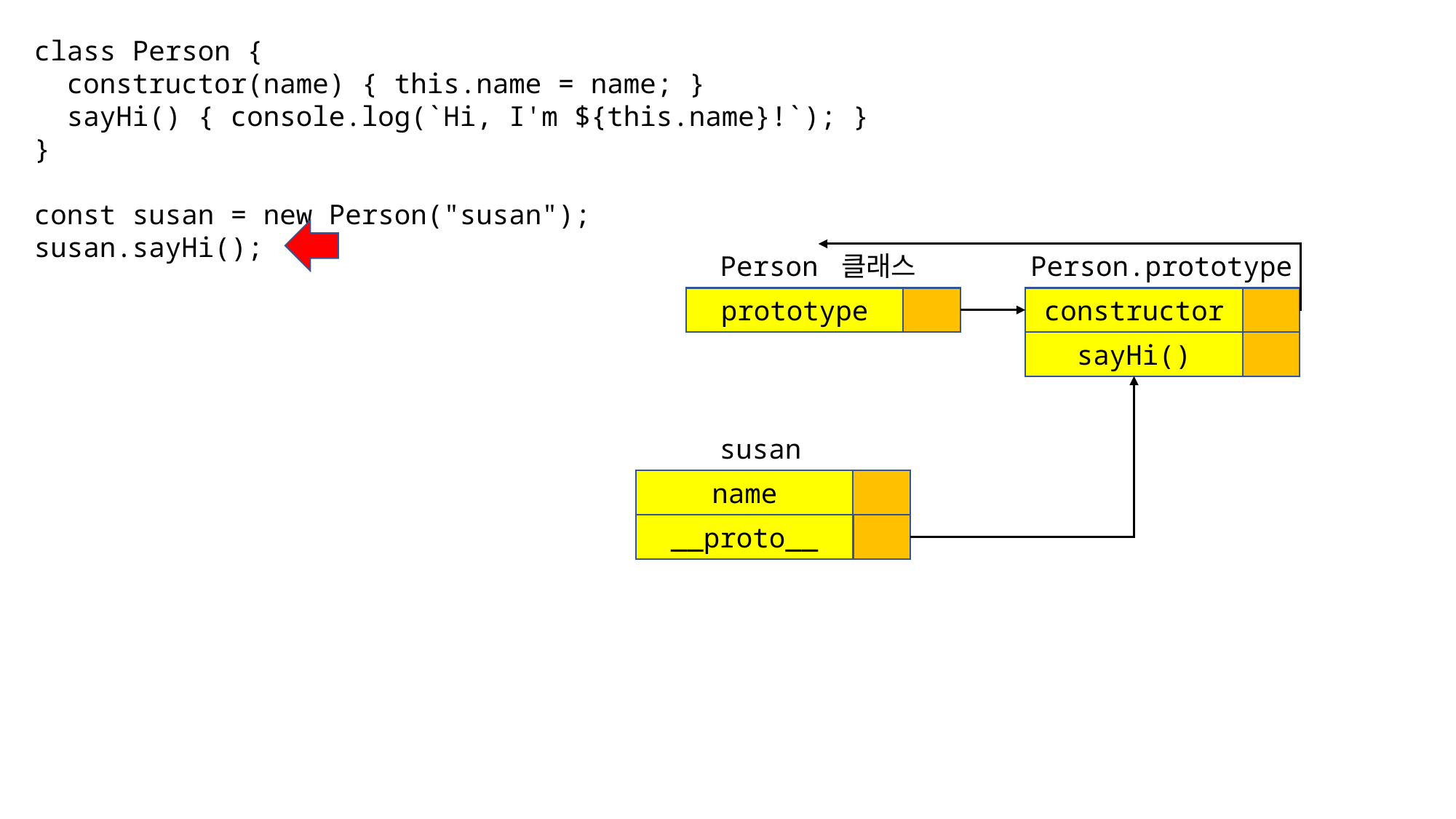

class Person {
  constructor(name) { this.name = name; }
  sayHi() { console.log(`Hi, I'm ${this.name}!`); }
}

const susan = new Person("susan");
susan.sayHi();

Person 클래스
Person.prototype
prototype

constructor

sayHi()

susan
name

__proto__